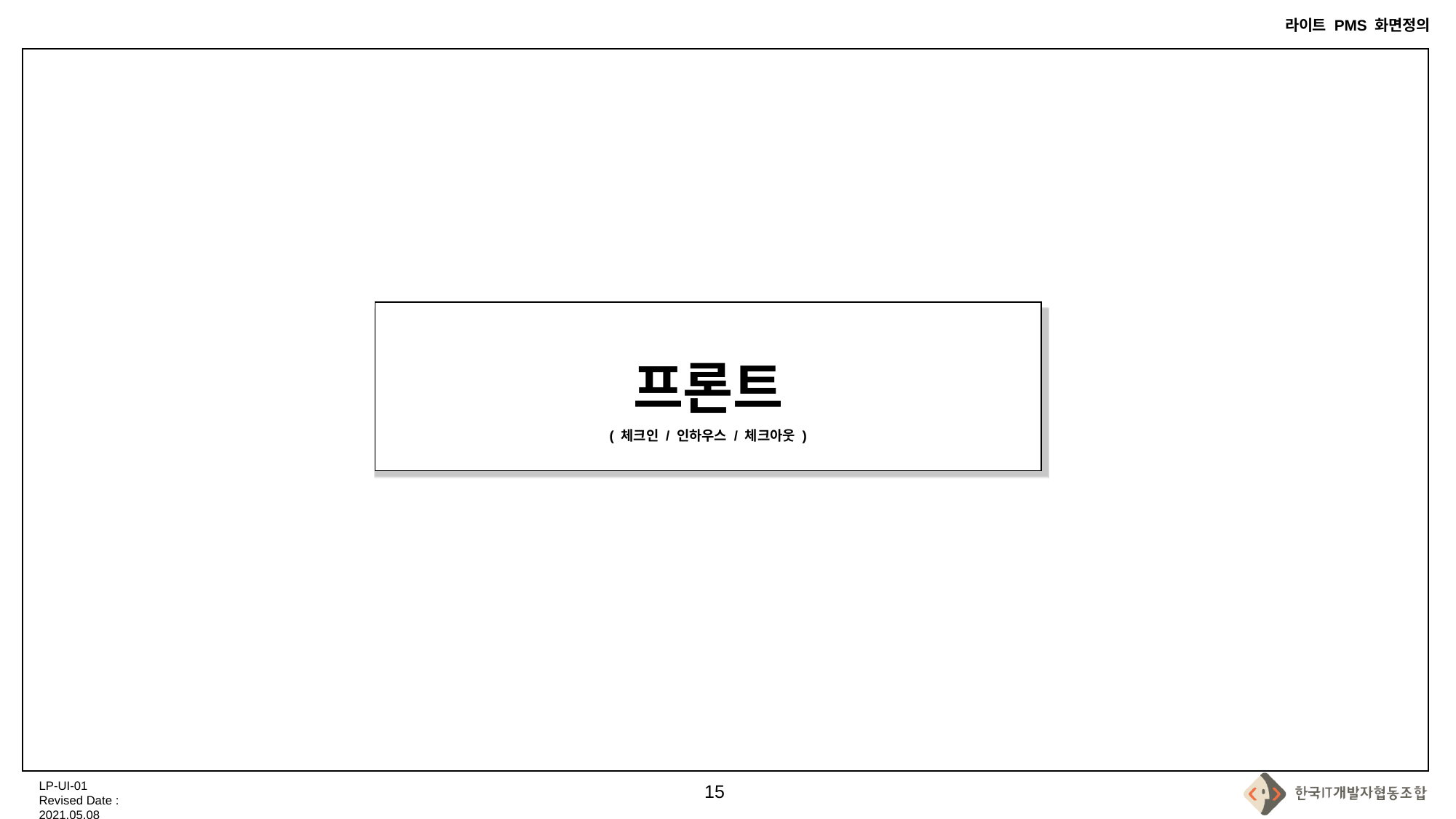

프론트
( 체크인 / 인하우스 / 체크아웃 )
15